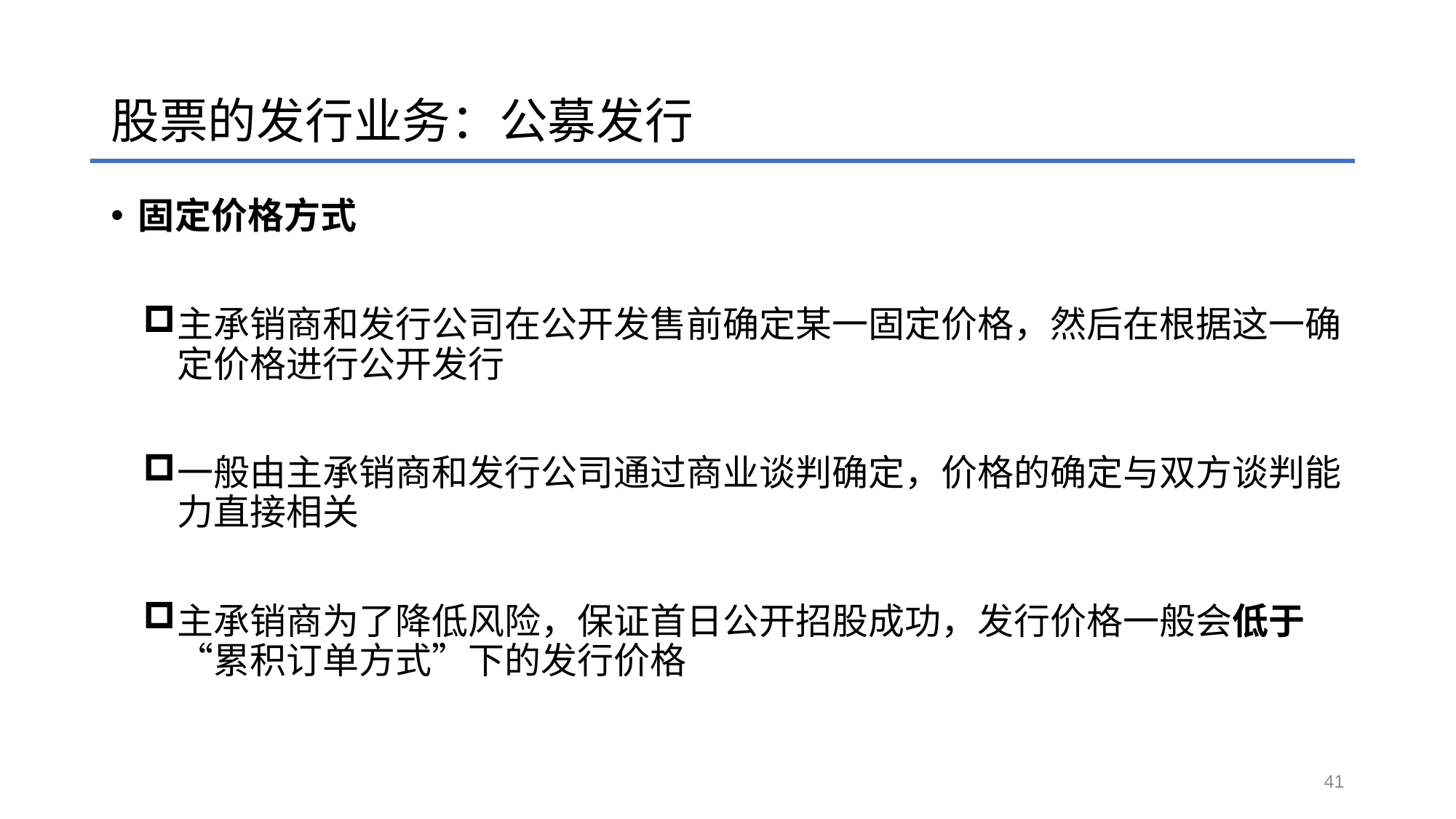

# 股票的发行业务：公募发行
固定价格方式

主承销商和发行公司在公开发售前确定某一固定价格，然后在根据这一确定价格进行公开发行

一般由主承销商和发行公司通过商业谈判确定，价格的确定与双方谈判能力直接相关

主承销商为了降低风险，保证首日公开招股成功，发行价格一般会低于“累积订单方式”下的发行价格
41